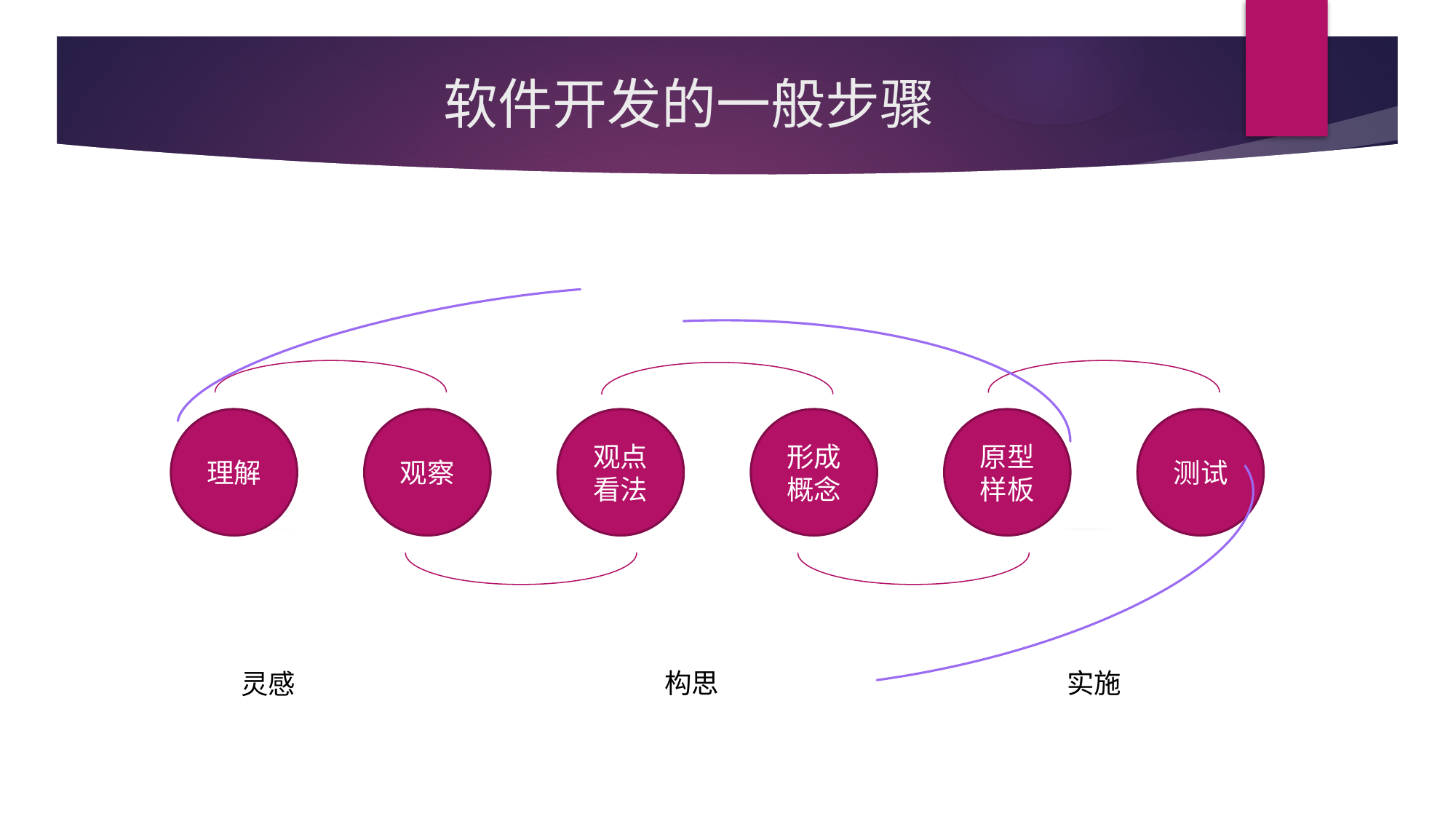

# 软件开发的一般步骤

理解
观察
观点看法
形成概念
原型样板
测试

构思
实施
灵感